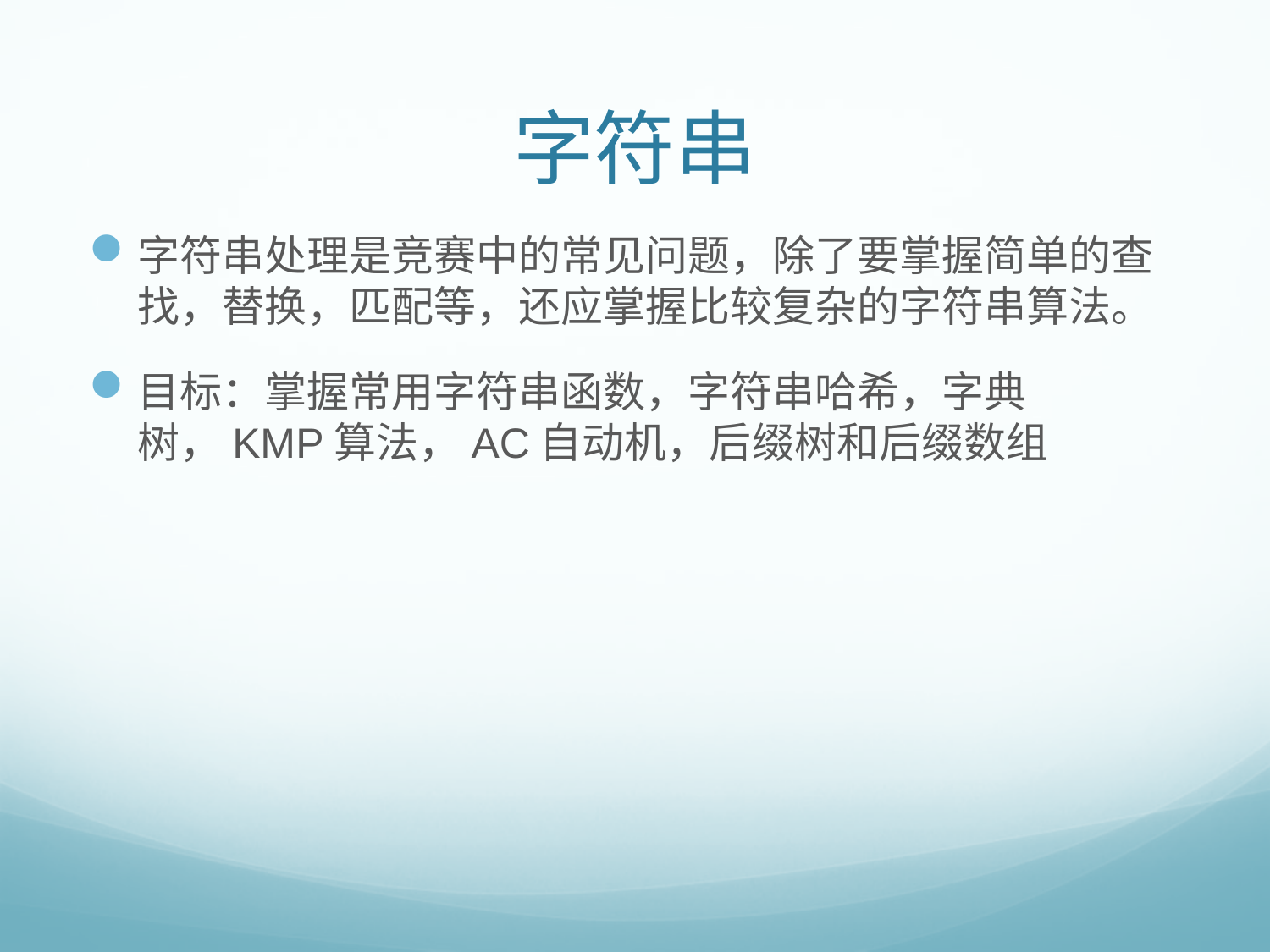

# 字符串
字符串处理是竞赛中的常见问题，除了要掌握简单的查找，替换，匹配等，还应掌握比较复杂的字符串算法。
目标：掌握常用字符串函数，字符串哈希，字典树，KMP算法，AC自动机，后缀树和后缀数组